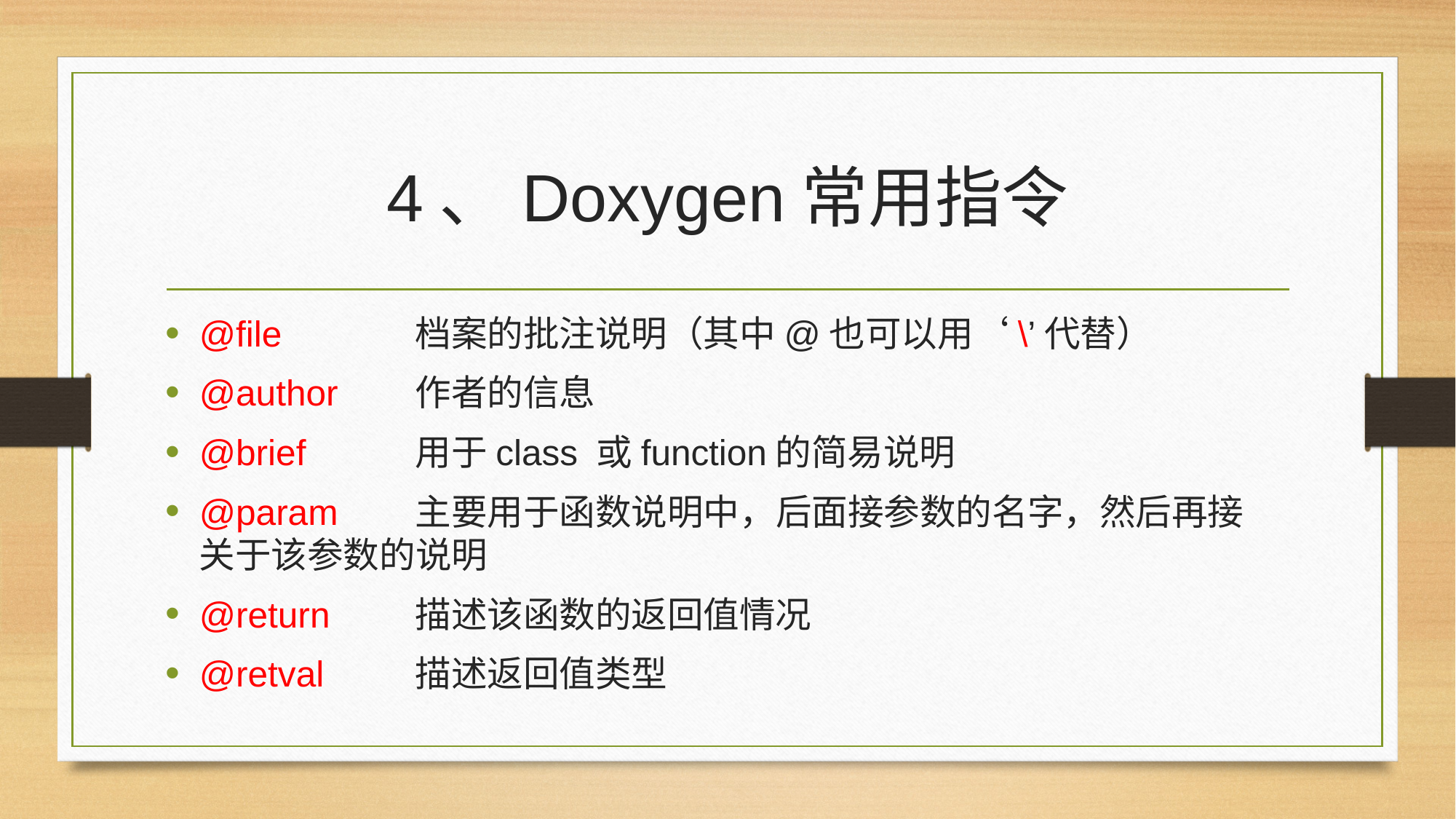

# 4、Doxygen常用指令
@file	     		档案的批注说明（其中@也可以用‘\’代替）
@author		作者的信息
@brief   		用于class 或function的简易说明
@param		主要用于函数说明中，后面接参数的名字，然后再接					关于该参数的说明
@return		描述该函数的返回值情况
@retval		描述返回值类型